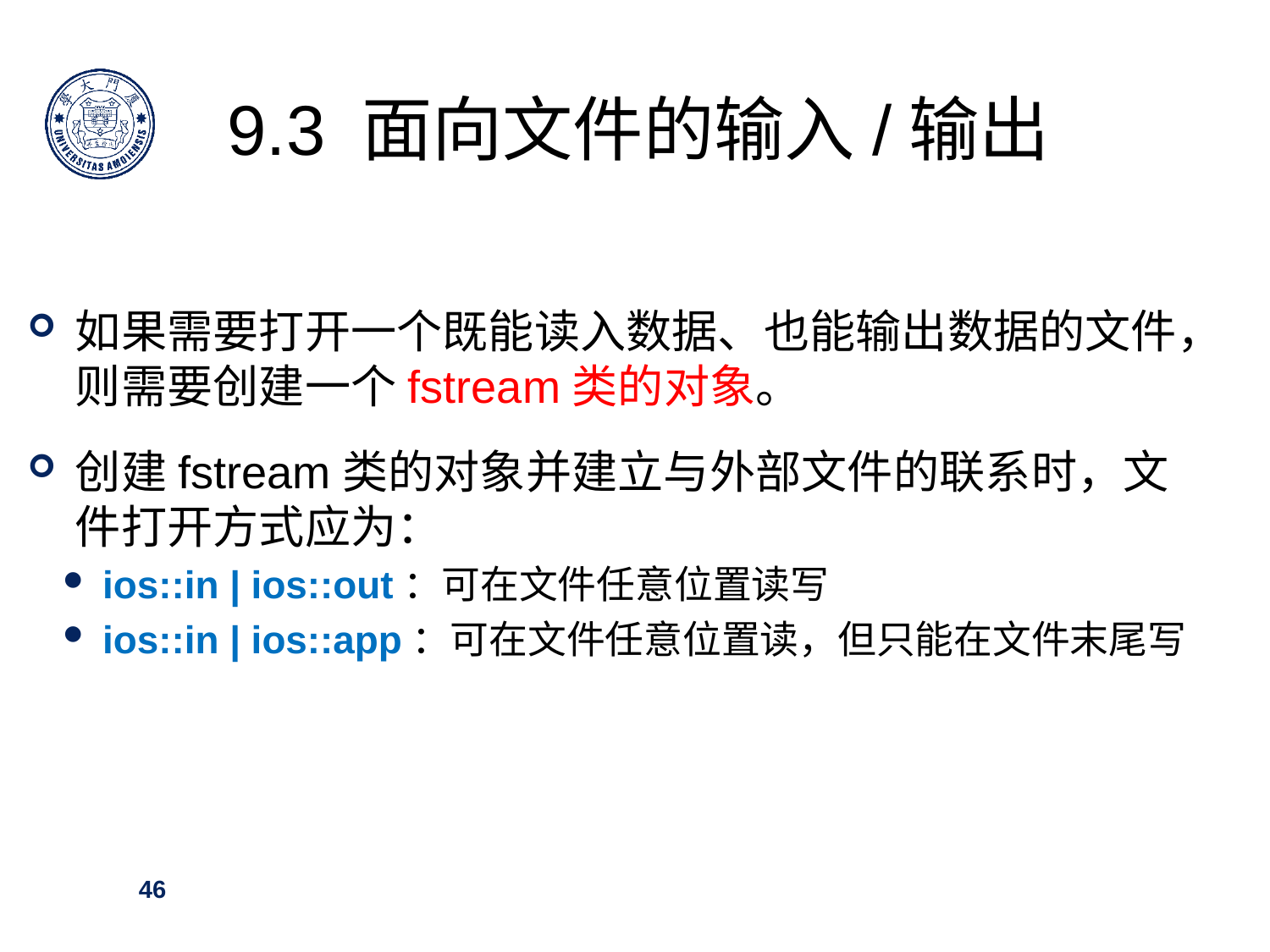

9.3 面向文件的输入/输出
如果需要打开一个既能读入数据、也能输出数据的文件，则需要创建一个fstream类的对象。
创建fstream类的对象并建立与外部文件的联系时，文件打开方式应为：
ios::in | ios::out：可在文件任意位置读写
ios::in | ios::app：可在文件任意位置读，但只能在文件末尾写
46